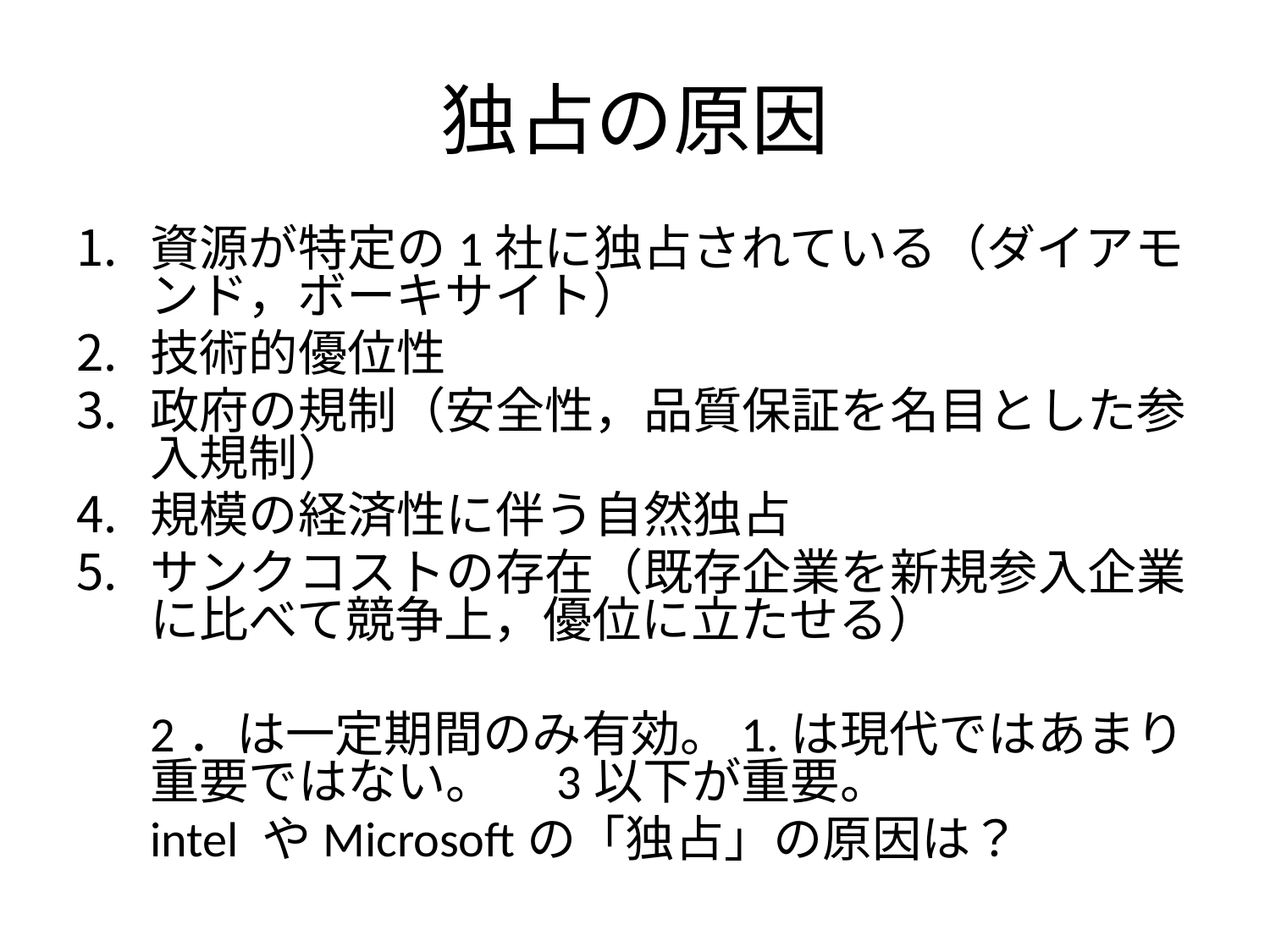

# 独占の原因
資源が特定の1社に独占されている（ダイアモンド，ボーキサイト）
技術的優位性
政府の規制（安全性，品質保証を名目とした参入規制）
規模の経済性に伴う自然独占
サンクコストの存在（既存企業を新規参入企業に比べて競争上，優位に立たせる）

	2．は一定期間のみ有効。1.は現代ではあまり重要ではない。　3以下が重要。
	intel やMicrosoftの「独占」の原因は？